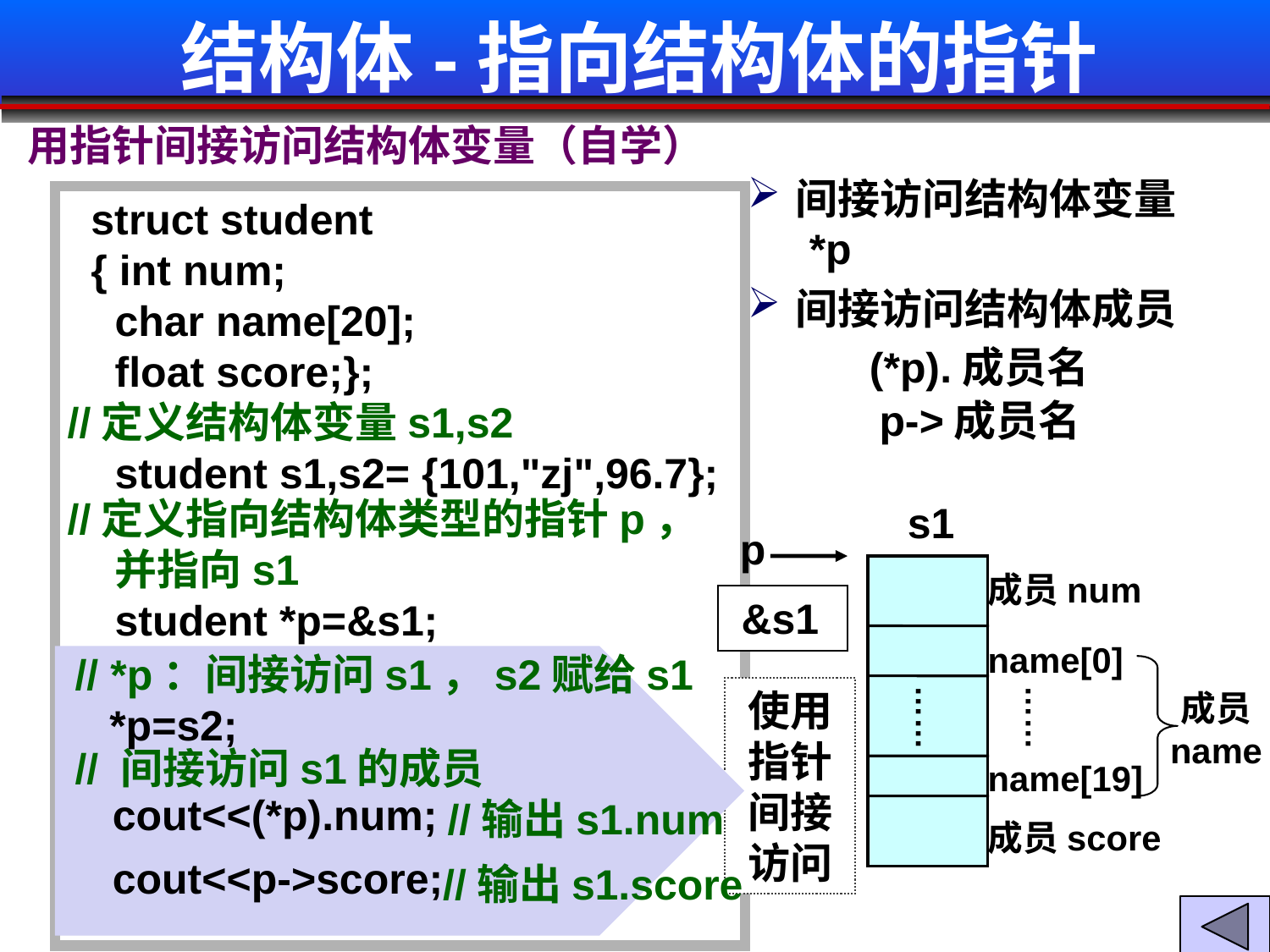

# 结构体-指向结构体的指针

用指针间接访问结构体变量（自学）
间接访问结构体变量
  struct student
  { int num;
    char name[20];
    float score;};
//定义结构体变量s1,s2
    student s1,s2= {101,"zj",96.7};

 *p
间接访问结构体成员
 (*p).成员名
 p->成员名
//定义指向结构体类型的指针p，并指向s1
    student *p=&s1;
s1
成员num

name[0]

……
……
成员
name

name[19]

成员score

p

&s1

// *p：间接访问s1，s2赋给s1

使用指针间接访问
*p=s2;
// 间接访问s1的成员
cout<<(*p).num;
//输出s1.num
cout<<p->score;
//输出s1.score